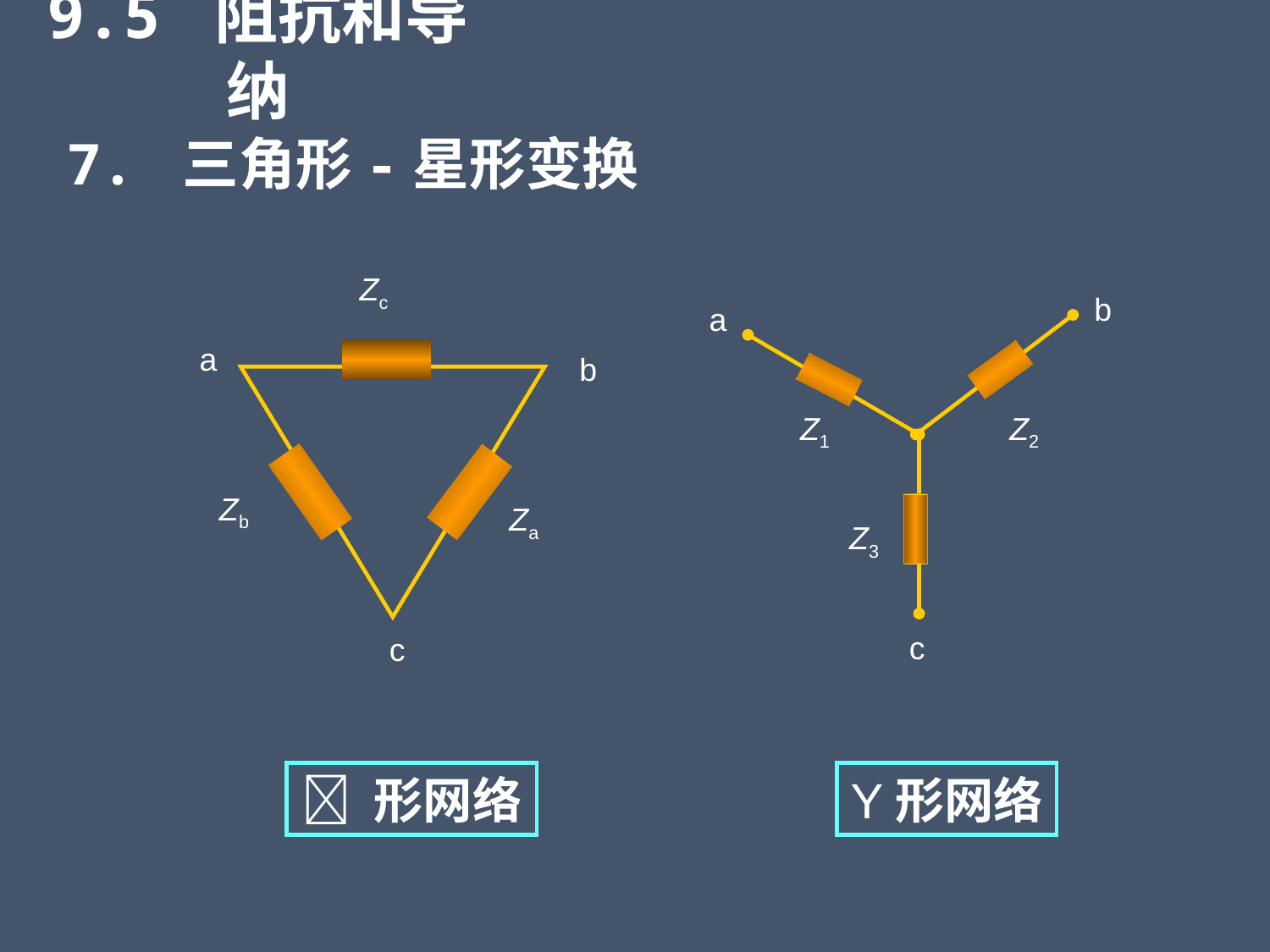

9.5 阻抗和导纳
7. 三角形-星形变换
c

Za
Zb

b
a

Zc
c

Z3
Z2
Z1

a
b
Δ 形网络
Y形网络